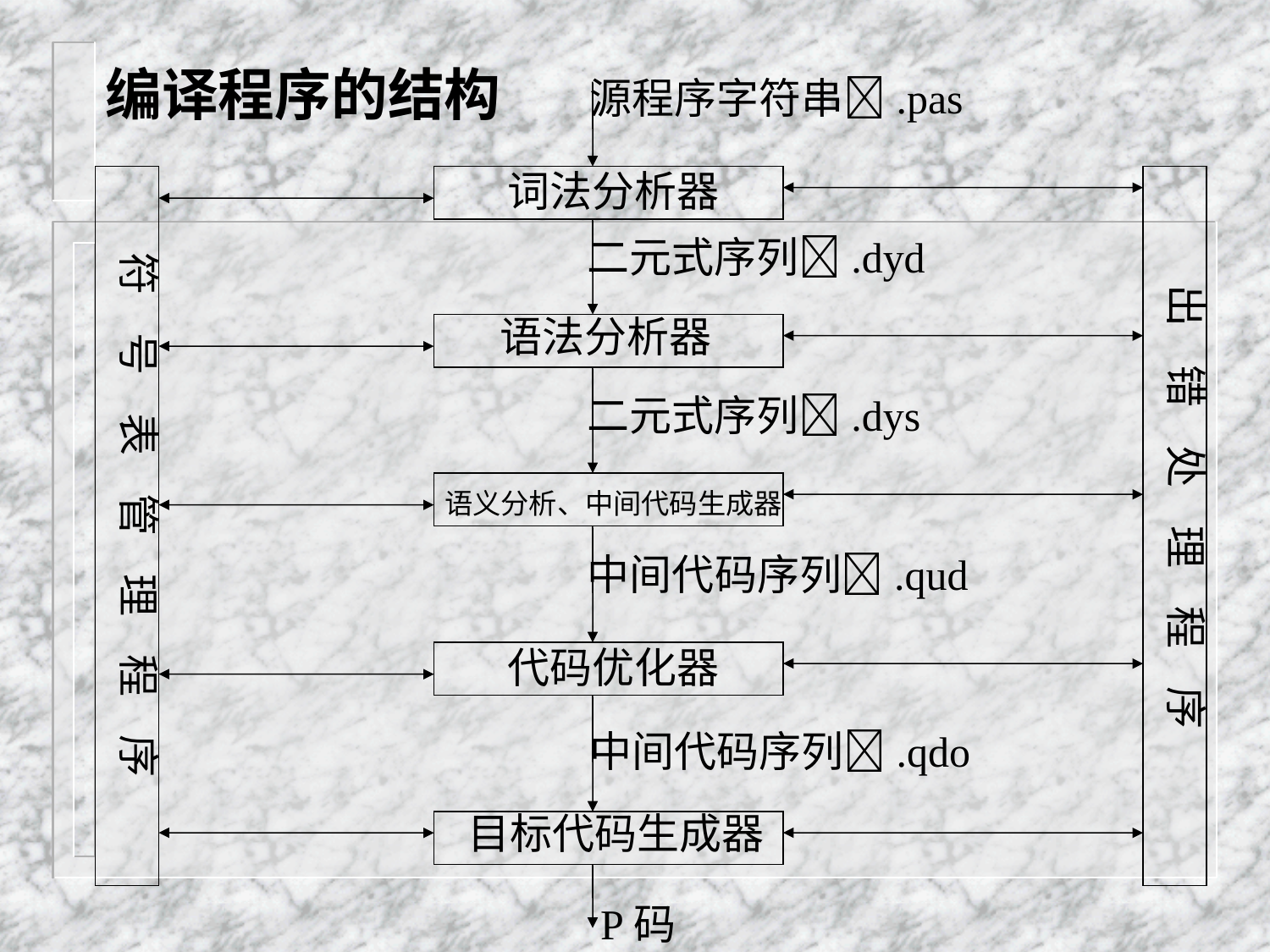

编译程序的结构
源程序字符串∗.pas

词法分析器

二元式序列∗.dyd
符    号    表    管    理    程    序
出    错    处    理    程    序
语法分析器

二元式序列∗.dys

语义分析、中间代码生成器

中间代码序列∗.qud
代码优化器

中间代码序列∗.qdo
目标代码生成器

P码